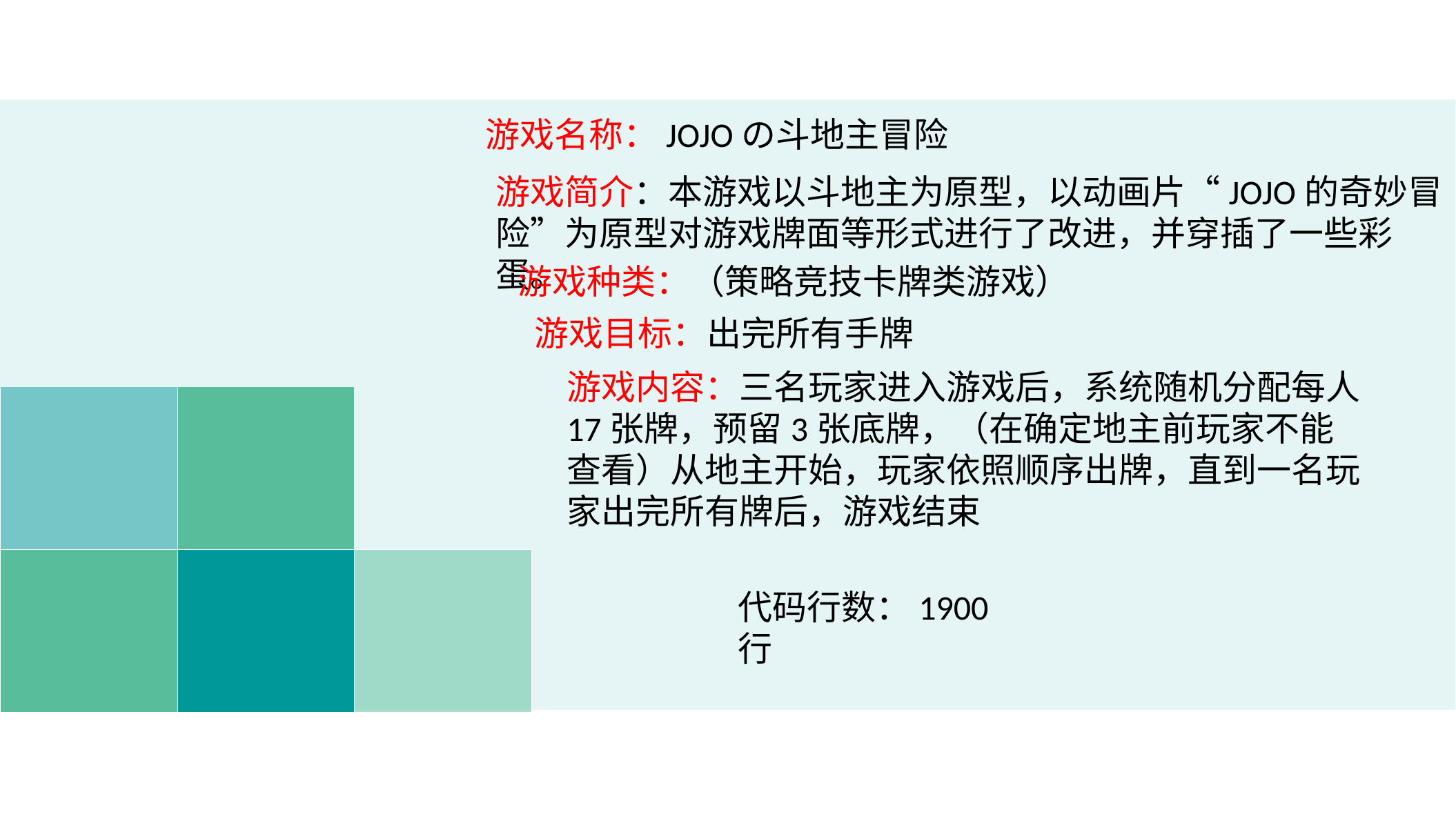

游戏名称：JOJOの斗地主冒险
游戏简介：本游戏以斗地主为原型，以动画片“JOJO的奇妙冒险”为原型对游戏牌面等形式进行了改进，并穿插了一些彩蛋。
游戏种类：（策略竞技卡牌类游戏）
游戏目标：出完所有手牌
游戏内容：三名玩家进入游戏后，系统随机分配每人17张牌，预留3张底牌，（在确定地主前玩家不能查看）从地主开始，玩家依照顺序出牌，直到一名玩家出完所有牌后，游戏结束

代码行数：1900行